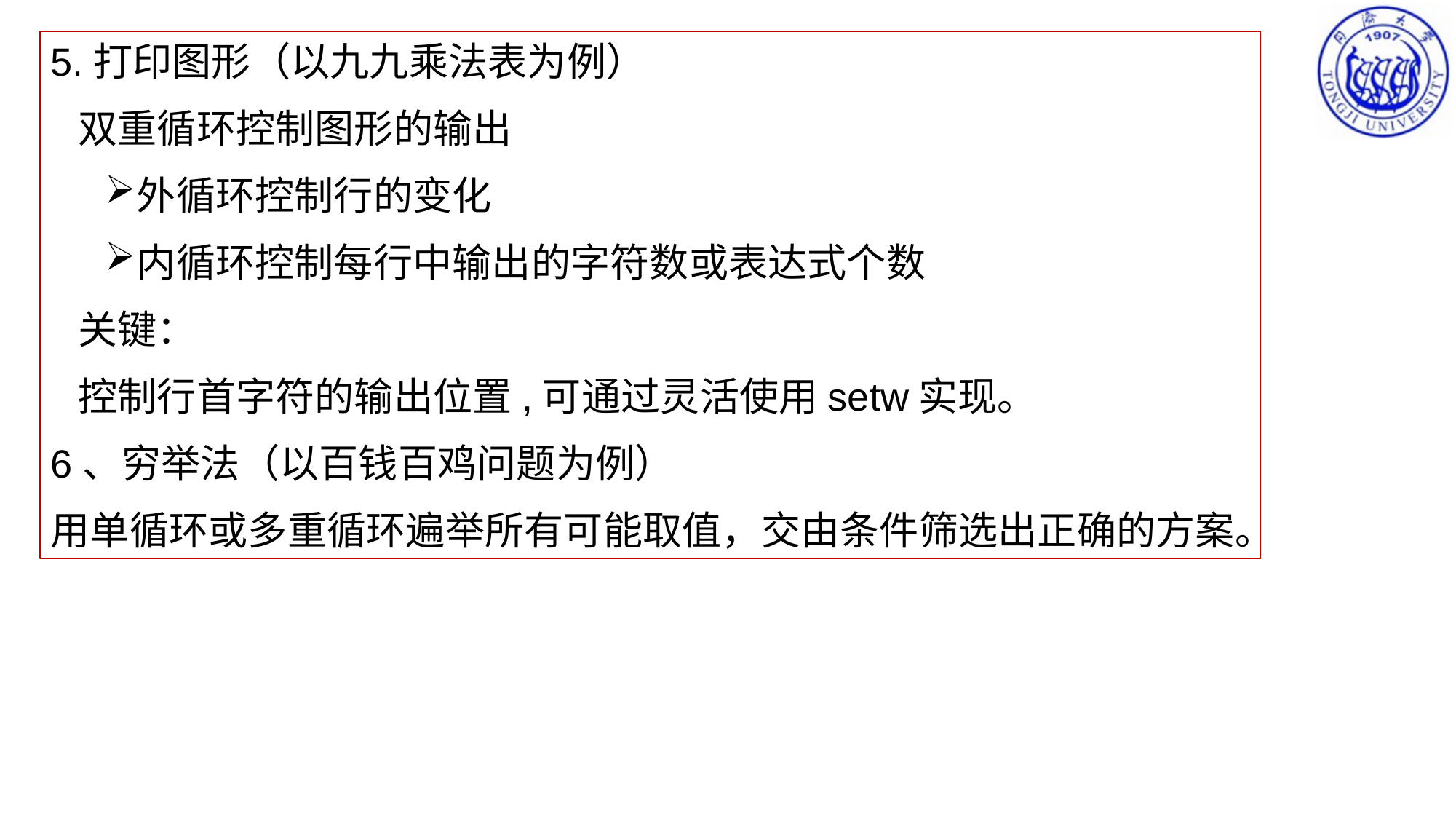

5.打印图形（以九九乘法表为例）
  双重循环控制图形的输出
外循环控制行的变化
内循环控制每行中输出的字符数或表达式个数
  关键：
  控制行首字符的输出位置,可通过灵活使用setw实现。
6、穷举法（以百钱百鸡问题为例）
用单循环或多重循环遍举所有可能取值，交由条件筛选出正确的方案。